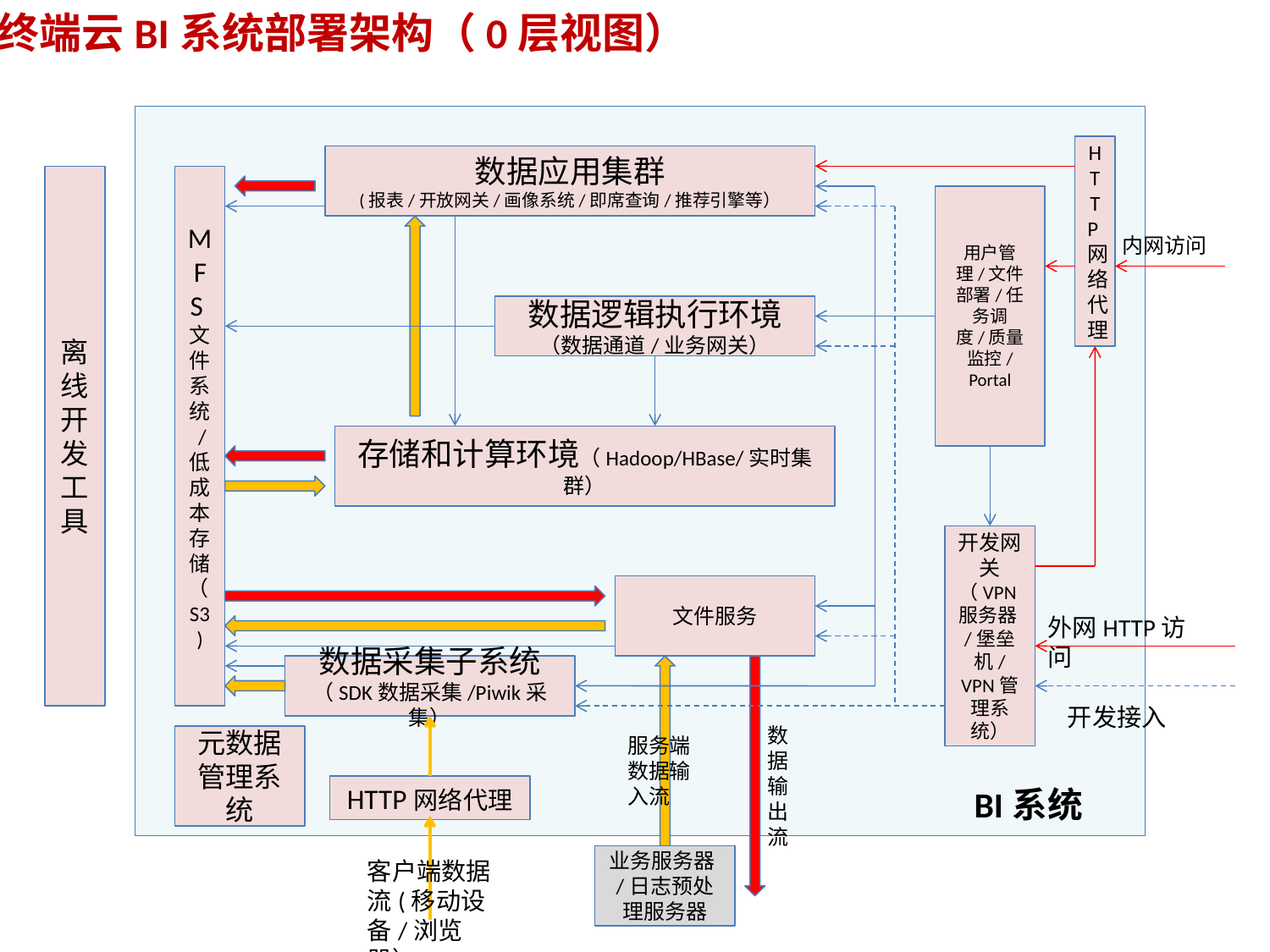

终端云BI系统部署架构（0层视图）

HTTP网络代理

数据应用集群
(报表/开放网关/画像系统/即席查询/推荐引擎等）
离线开发工具
MFS文件系统
 / 低成本 存储（S3)
用户管理/文件部署/任务调度/质量监控/Portal

内网访问
数据逻辑执行环境
（数据通道/业务网关）

存储和计算环境（Hadoop/HBase/实时集群）

开发网关（VPN服务器/堡垒机/VPN管理系统）
文件服务
外网HTTP访问

数据采集子系统
（SDK数据采集/Piwik采集）

开发接入
数据输出流
元数据管理系统
服务端数据输入流
HTTP网络代理
BI系统
业务服务器/日志预处理服务器
客户端数据流(移动设备/浏览器）